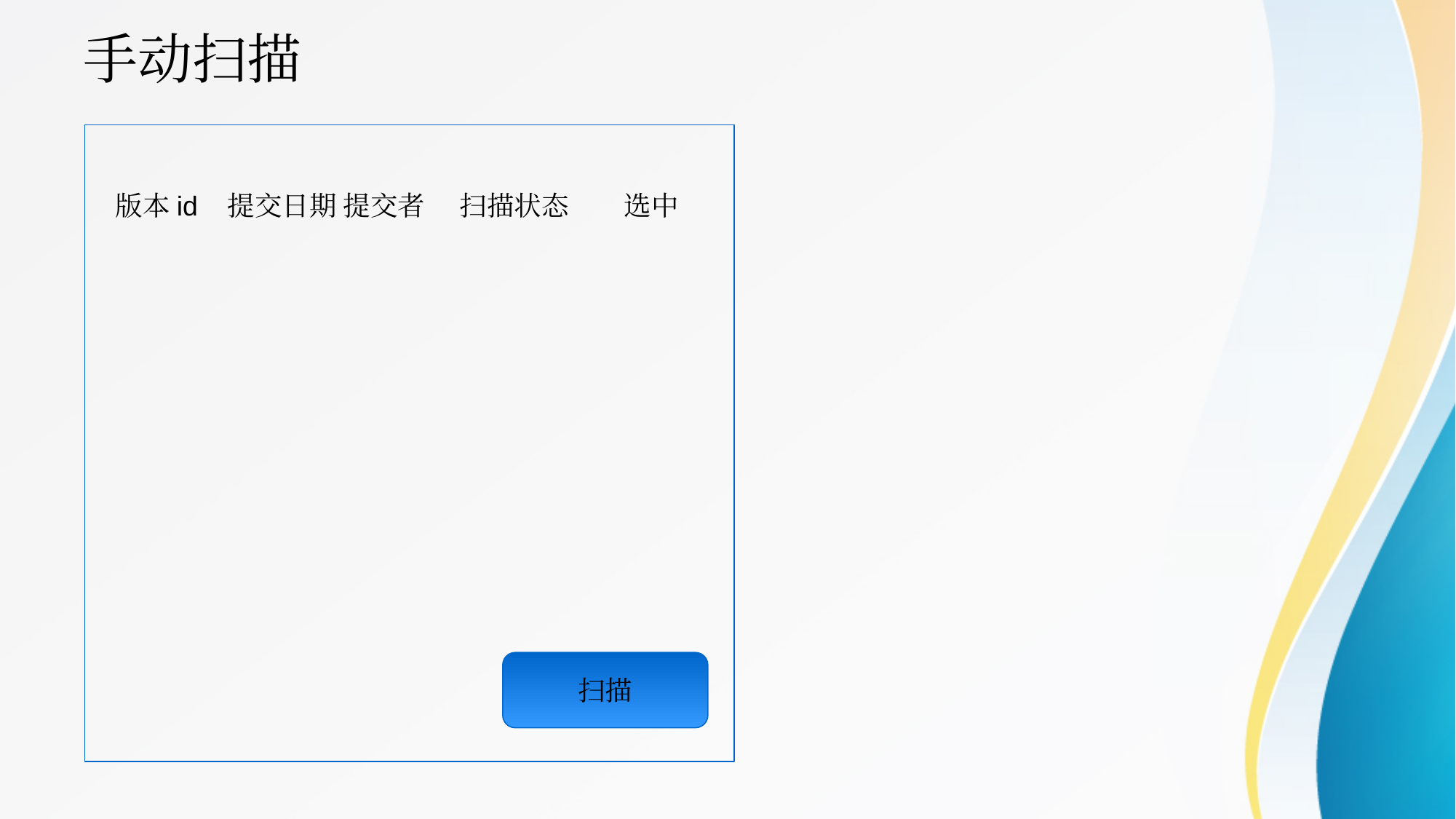

# 手动扫描

版本id   提交日期 提交者     扫描状态        选中
扫描